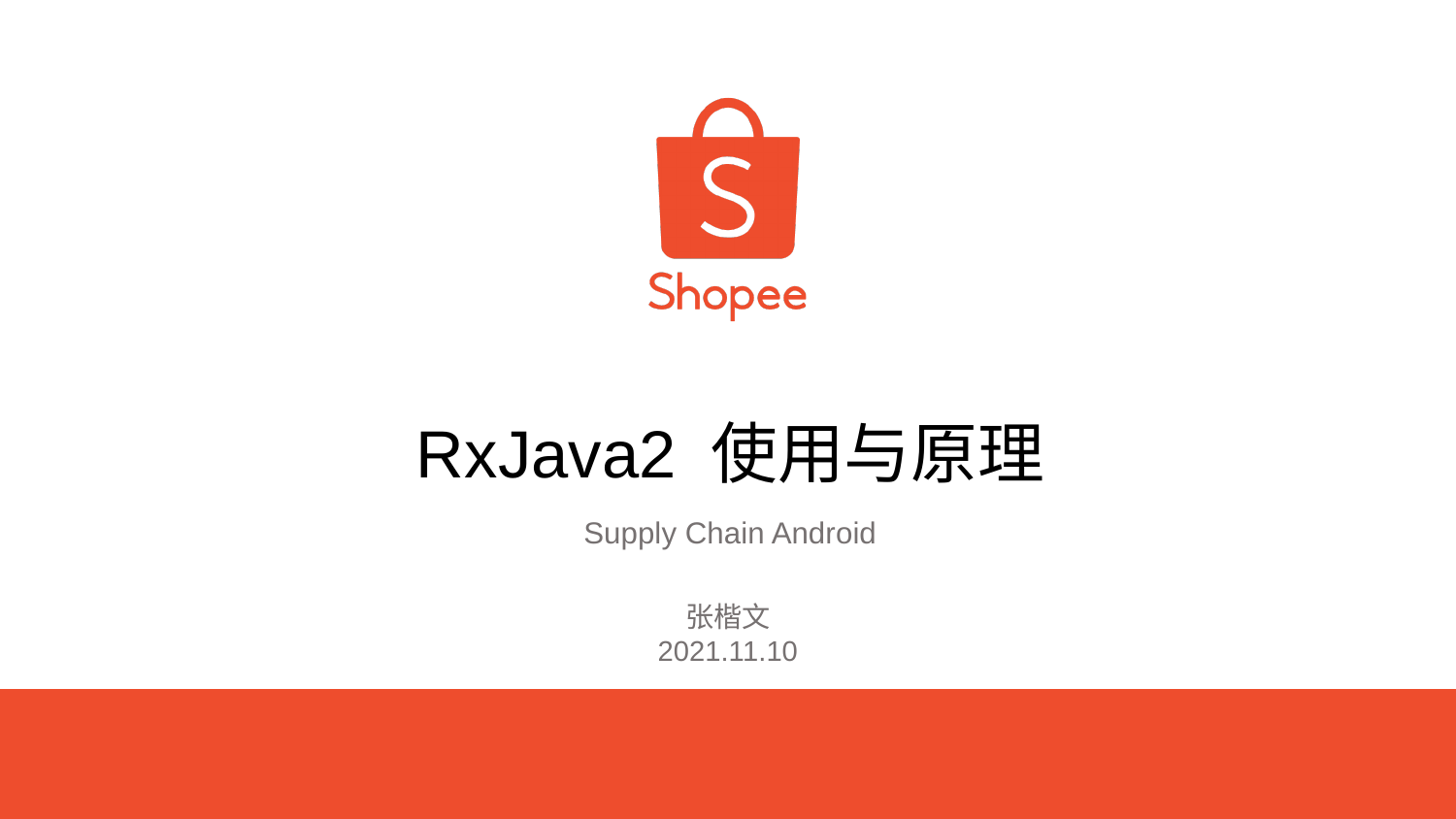

RxJava2 使用与原理
Supply Chain Android
张楷文
2021.11.10